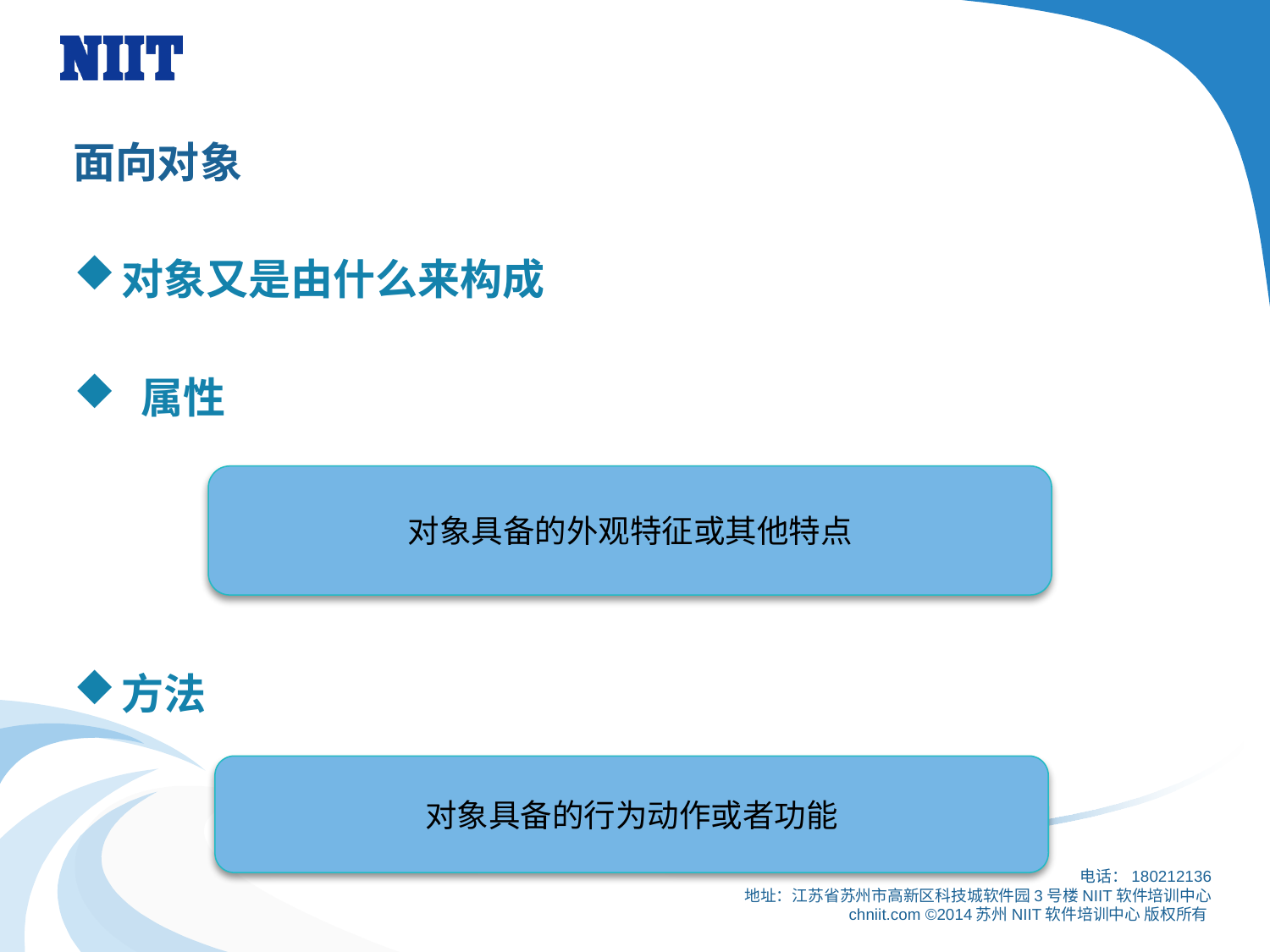

# 面向对象
对象又是由什么来构成

 属性

方法
对象具备的外观特征或其他特点
对象具备的行为动作或者功能